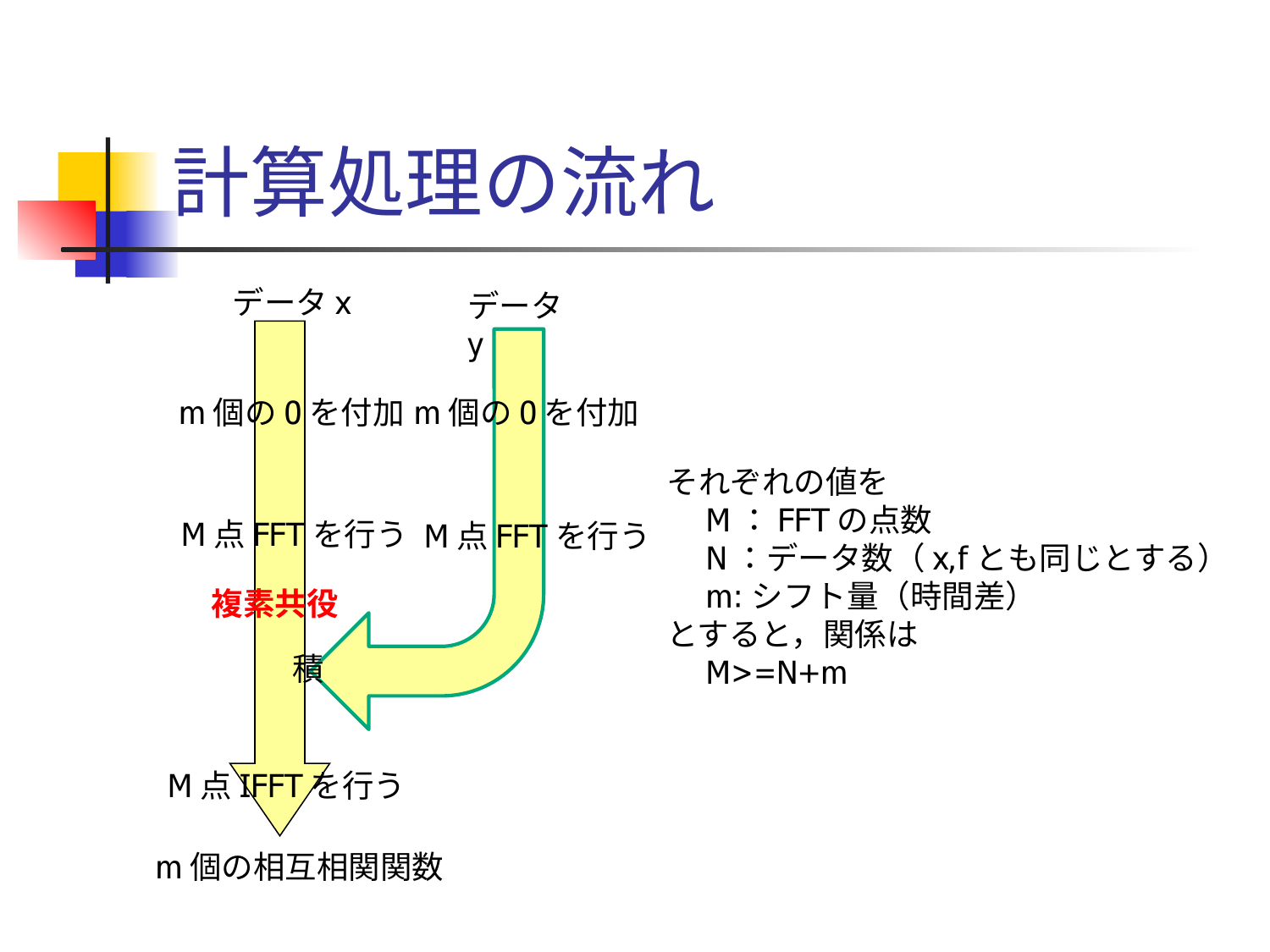

# 計算処理の流れ
データx
データy

m個の0を付加
m個の0を付加
それぞれの値を
　M：FFTの点数
　N：データ数（x,fとも同じとする）
　m:シフト量（時間差）
とすると，関係は
　M>=N+m
M点FFTを行う
M点FFTを行う
複素共役
積
M点IFFTを行う
m個の相互相関関数